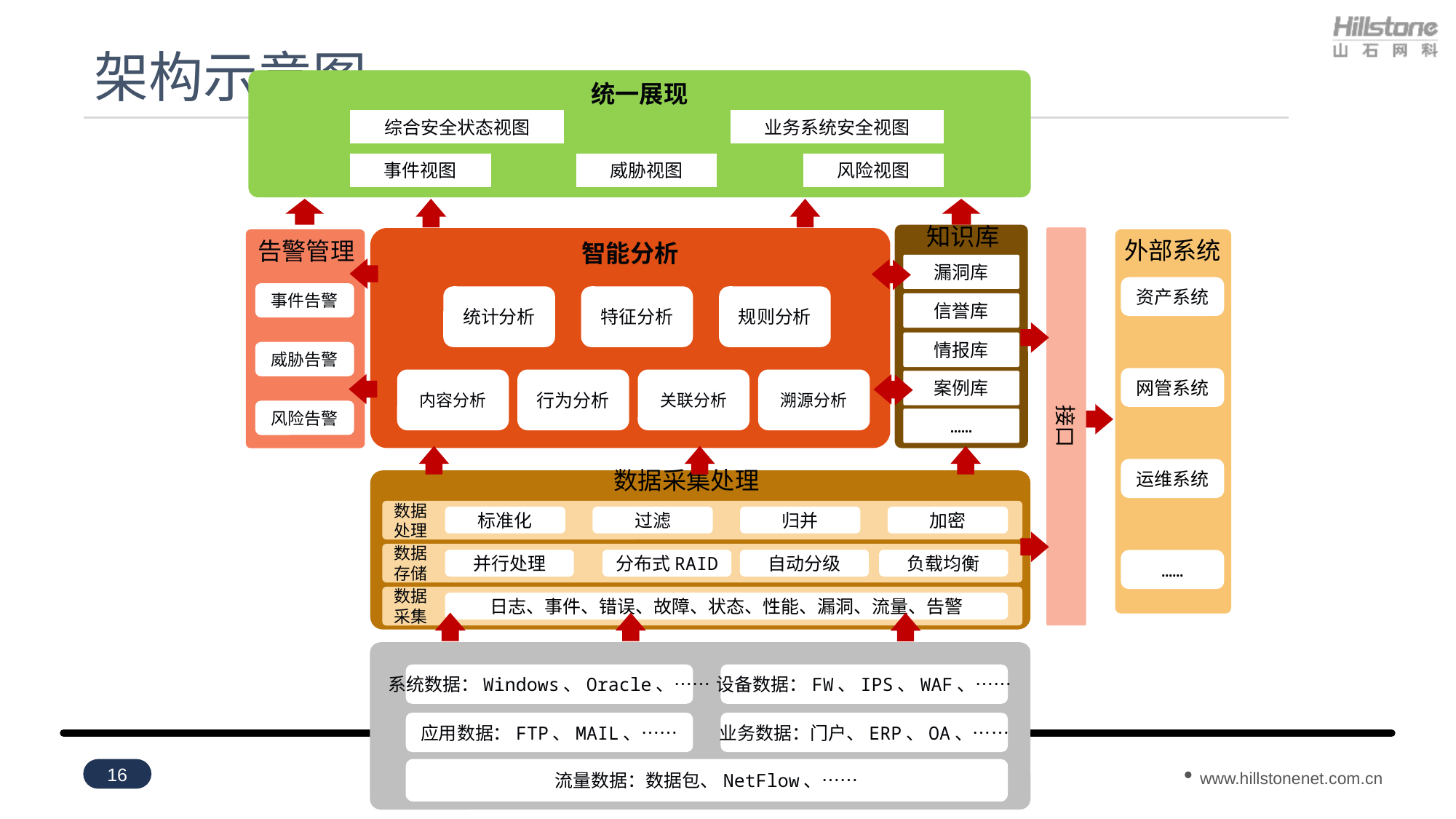

# 架构示意图
统一展现
综合安全状态视图
业务系统安全视图
事件视图
威胁视图
风险视图

知识库

接口
智能分析
告警管理

外部系统
漏洞库

资产系统
事件告警
统计分析
特征分析
规则分析
信誉库

情报库
威胁告警
内容分析
行为分析
关联分析
溯源分析
网管系统
案例库

风险告警

……

数据采集处理
运维系统

数据
处理
标准化
过滤
归并
加密

数据
存储
并行处理
分布式RAID
自动分级
负载均衡
……
数据
采集
日志、事件、错误、故障、状态、性能、漏洞、流量、告警

系统数据：Windows、Oracle、……
设备数据：FW、IPS、WAF、……
应用数据：FTP、MAIL、……
业务数据：门户、ERP、OA、……
流量数据：数据包、NetFlow、……
16